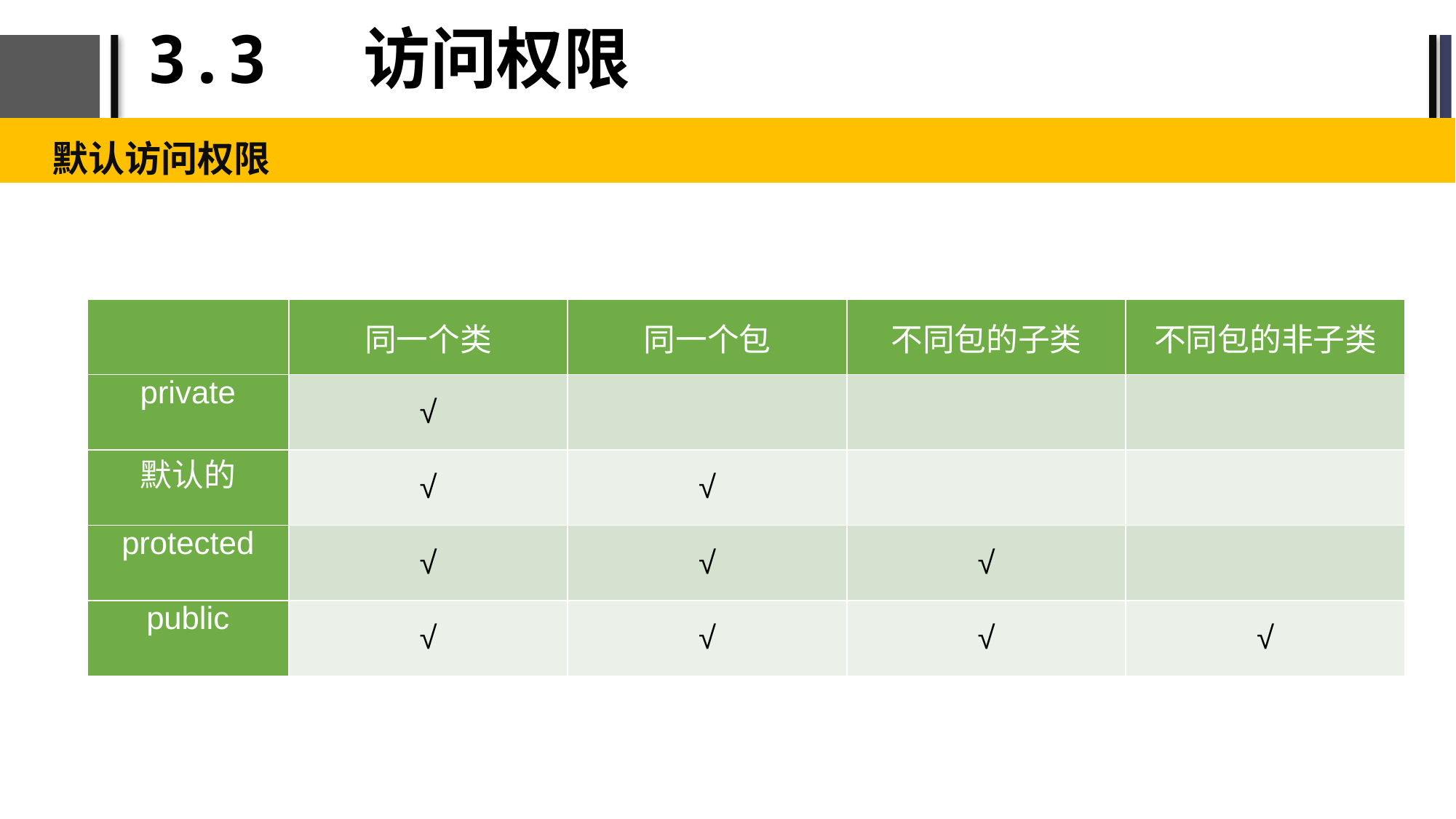

# 3.3  访问权限

默认访问权限
|  | 同一个类 | 同一个包 | 不同包的子类 | 不同包的非子类 |
| --- | --- | --- | --- | --- |
| private | √ |  |  |  |
| 默认的 | √ | √ |  |  |
| protected | √ | √ | √ |  |
| public | √ | √ | √ | √ |